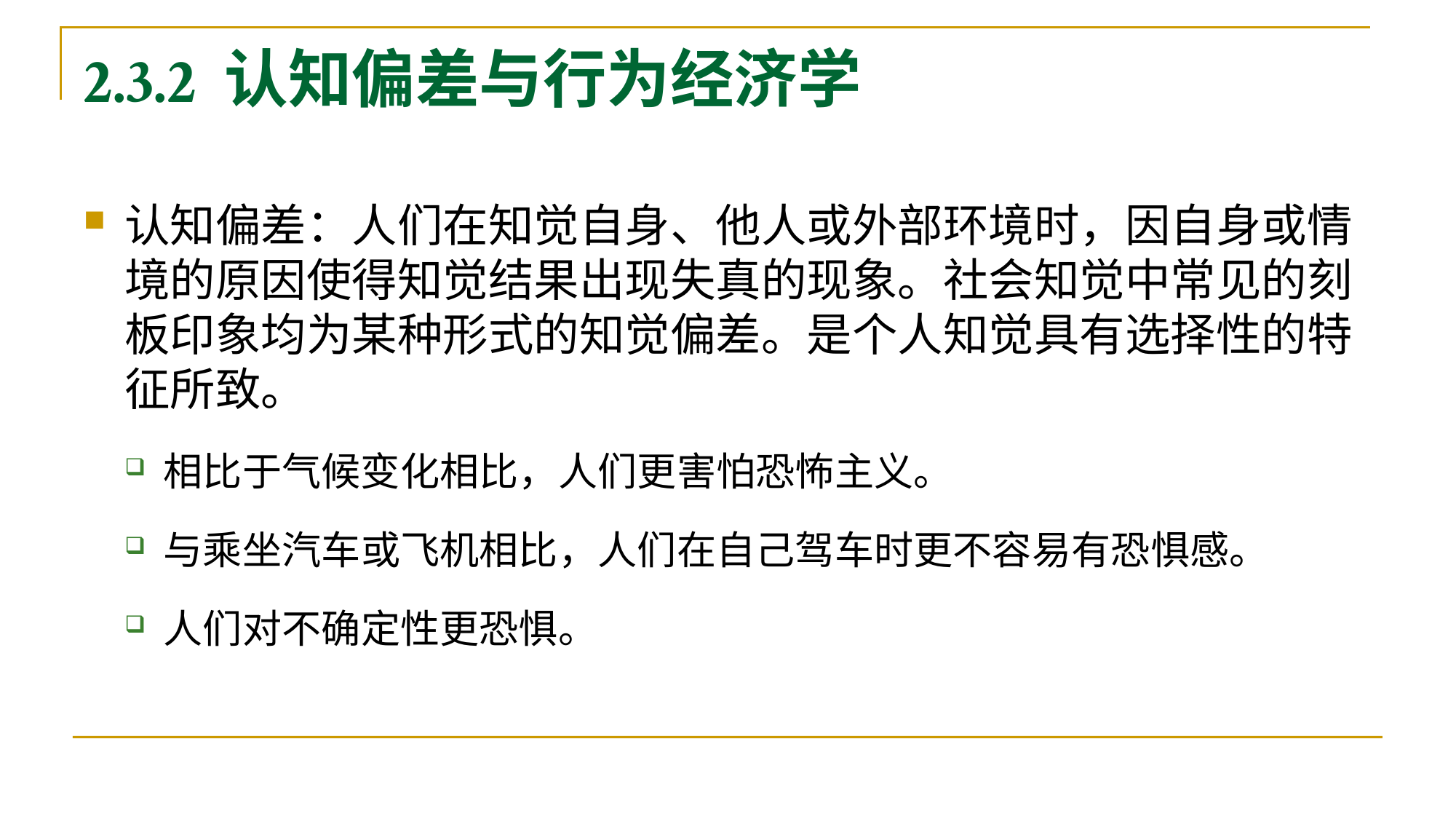

# 2.3.2 认知偏差与行为经济学
认知偏差：人们在知觉自身、他人或外部环境时，因自身或情境的原因使得知觉结果出现失真的现象。社会知觉中常见的刻板印象均为某种形式的知觉偏差。是个人知觉具有选择性的特征所致。
相比于气候变化相比，人们更害怕恐怖主义。
与乘坐汽车或飞机相比，人们在自己驾车时更不容易有恐惧感。
人们对不确定性更恐惧。